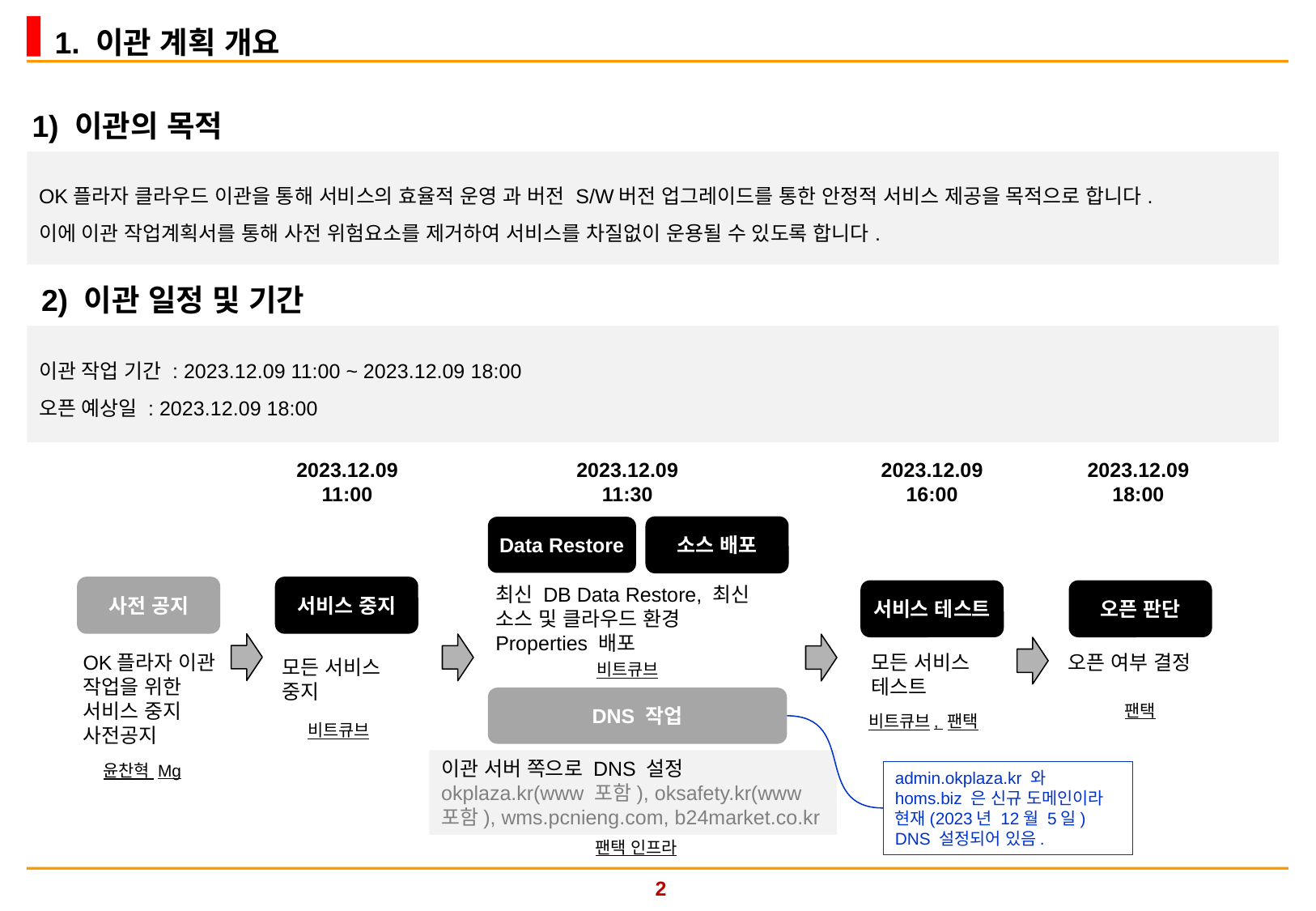

1. 이관 계획 개요
1) 이관의 목적
OK플라자 클라우드 이관을 통해 서비스의 효율적 운영 과 버전 S/W버전 업그레이드를 통한 안정적 서비스 제공을 목적으로 합니다.
이에 이관 작업계획서를 통해 사전 위험요소를 제거하여 서비스를 차질없이 운용될 수 있도록 합니다.
2) 이관 일정 및 기간
이관 작업 기간 : 2023.12.09 11:00 ~ 2023.12.09 18:00
오픈 예상일 : 2023.12.09 18:00
2023.12.09 11:00
2023.12.09 11:30
2023.12.09 16:00
2023.12.09 18:00
소스 배포
Data Restore
최신 DB Data Restore, 최신 소스 및 클라우드 환경 Properties 배포
사전 공지
서비스 중지
서비스 테스트
오픈 판단

모든 서비스 테스트
오픈 여부 결정
OK플라자 이관 작업을 위한 서비스 중지 사전공지
모든 서비스 중지
비트큐브
DNS 작업
팬택
비트큐브, 팬택
비트큐브
이관 서버 쪽으로 DNS 설정
okplaza.kr(www 포함), oksafety.kr(www 포함), wms.pcnieng.com, b24market.co.kr
윤찬혁 Mg
admin.okplaza.kr 와 homs.biz 은 신규 도메인이라 현재(2023년 12월 5일) DNS 설정되어 있음.
팬택 인프라